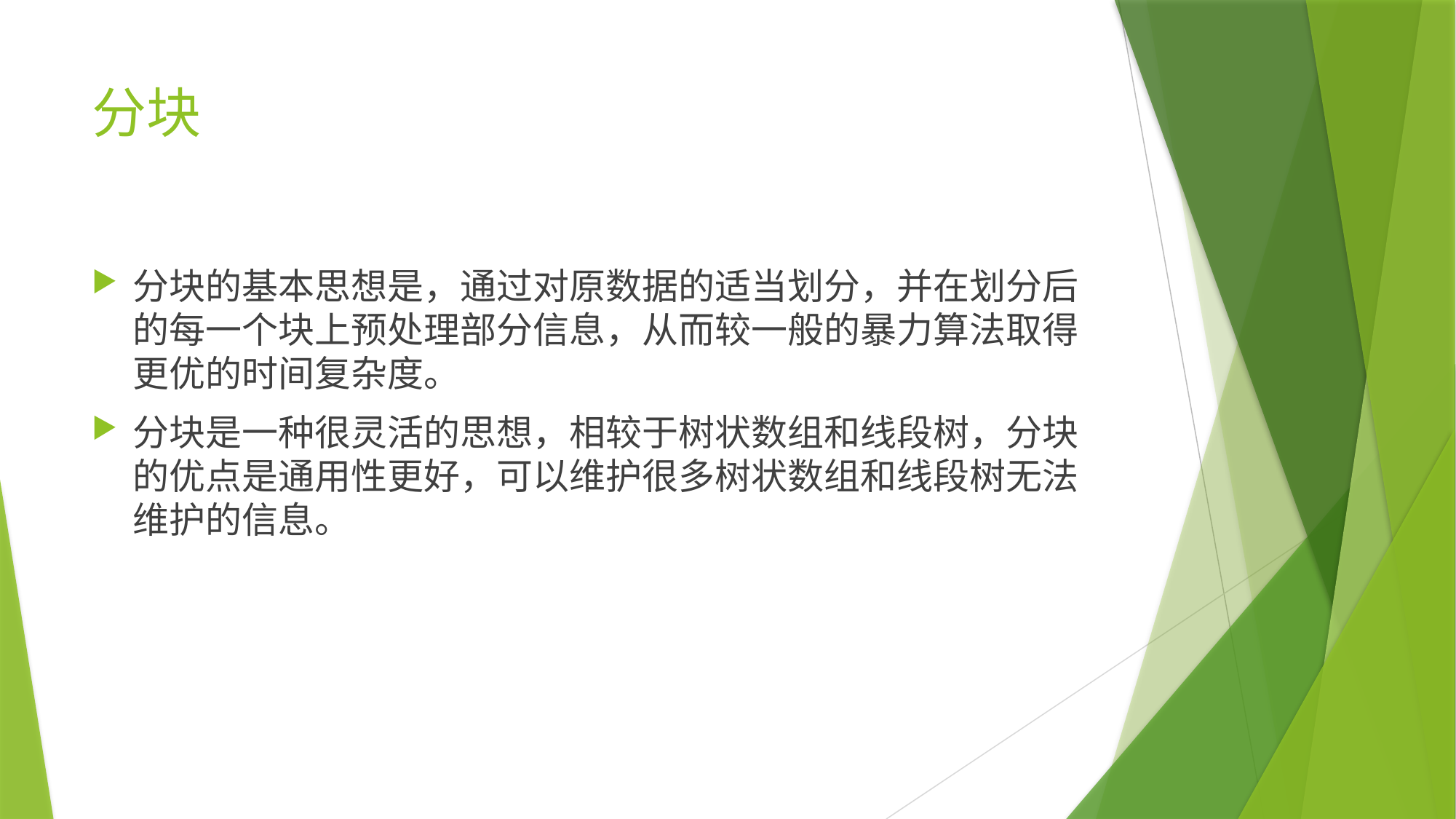

# 分块
分块的基本思想是，通过对原数据的适当划分，并在划分后的每一个块上预处理部分信息，从而较一般的暴力算法取得更优的时间复杂度。
分块是一种很灵活的思想，相较于树状数组和线段树，分块的优点是通用性更好，可以维护很多树状数组和线段树无法维护的信息。